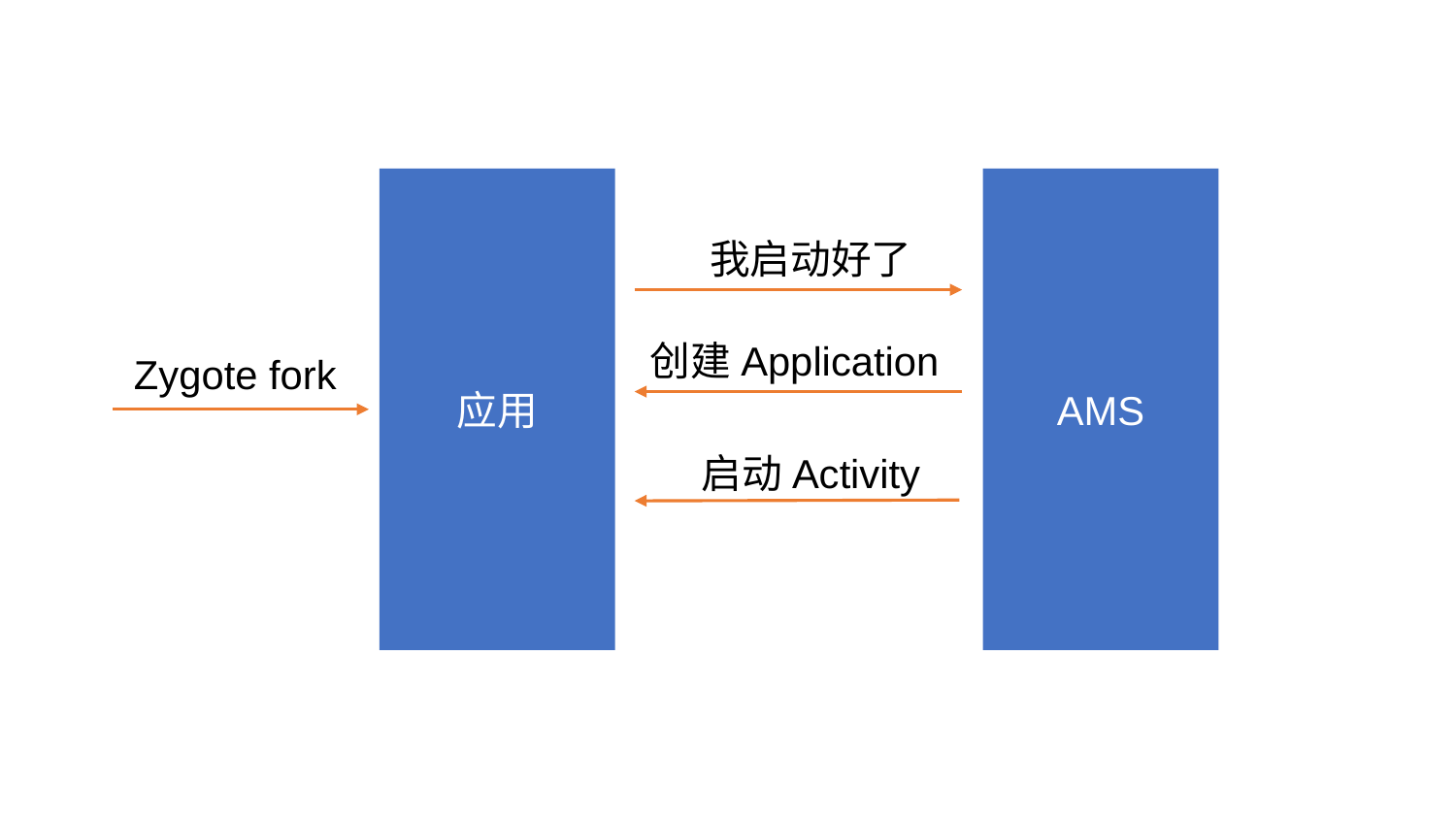

应用
AMS
我启动好了
创建Application
Zygote fork
启动Activity